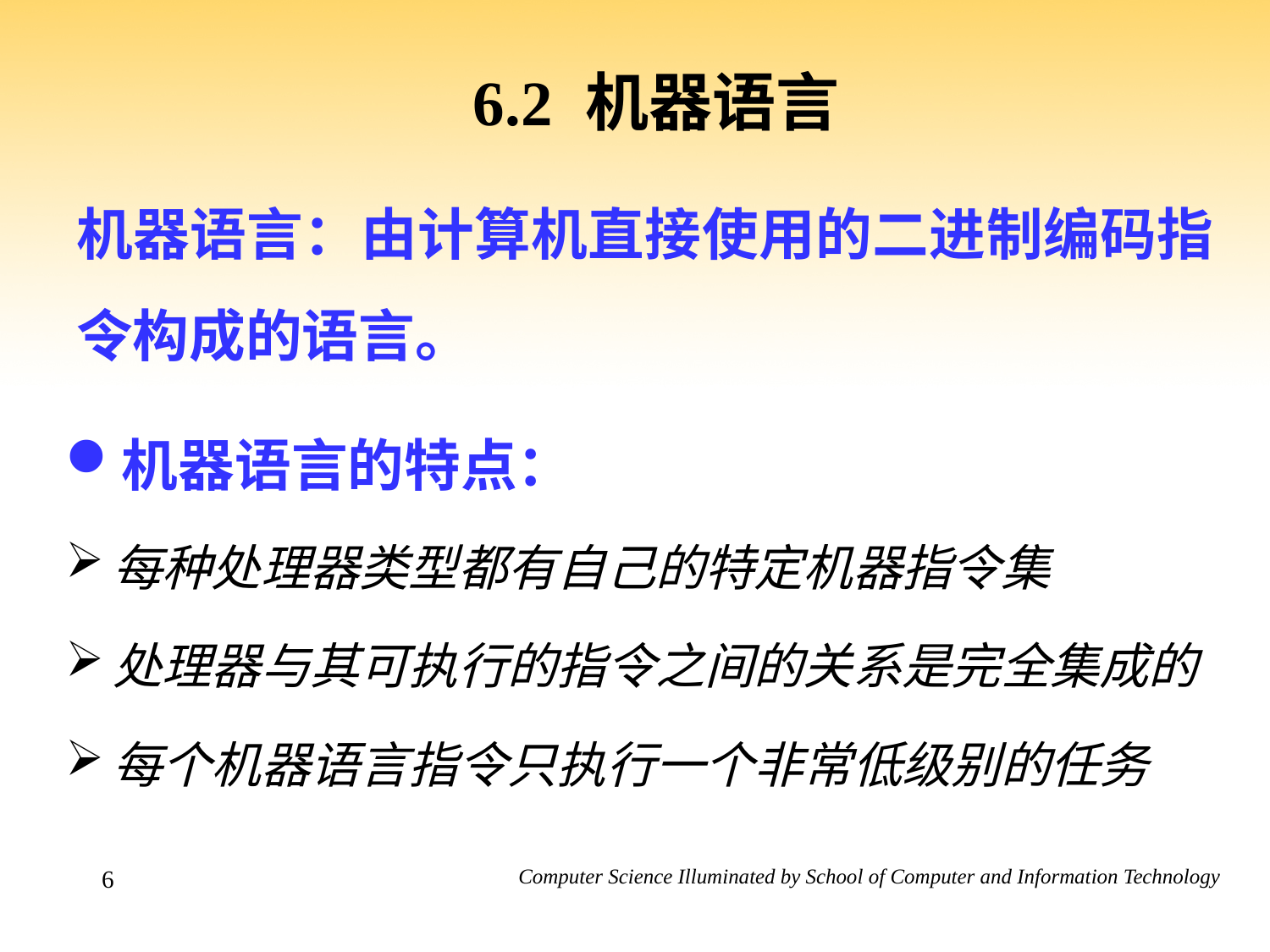

# 6.2 机器语言
机器语言：由计算机直接使用的二进制编码指令构成的语言。

机器语言的特点：
每种处理器类型都有自己的特定机器指令集
处理器与其可执行的指令之间的关系是完全集成的
每个机器语言指令只执行一个非常低级别的任务
6